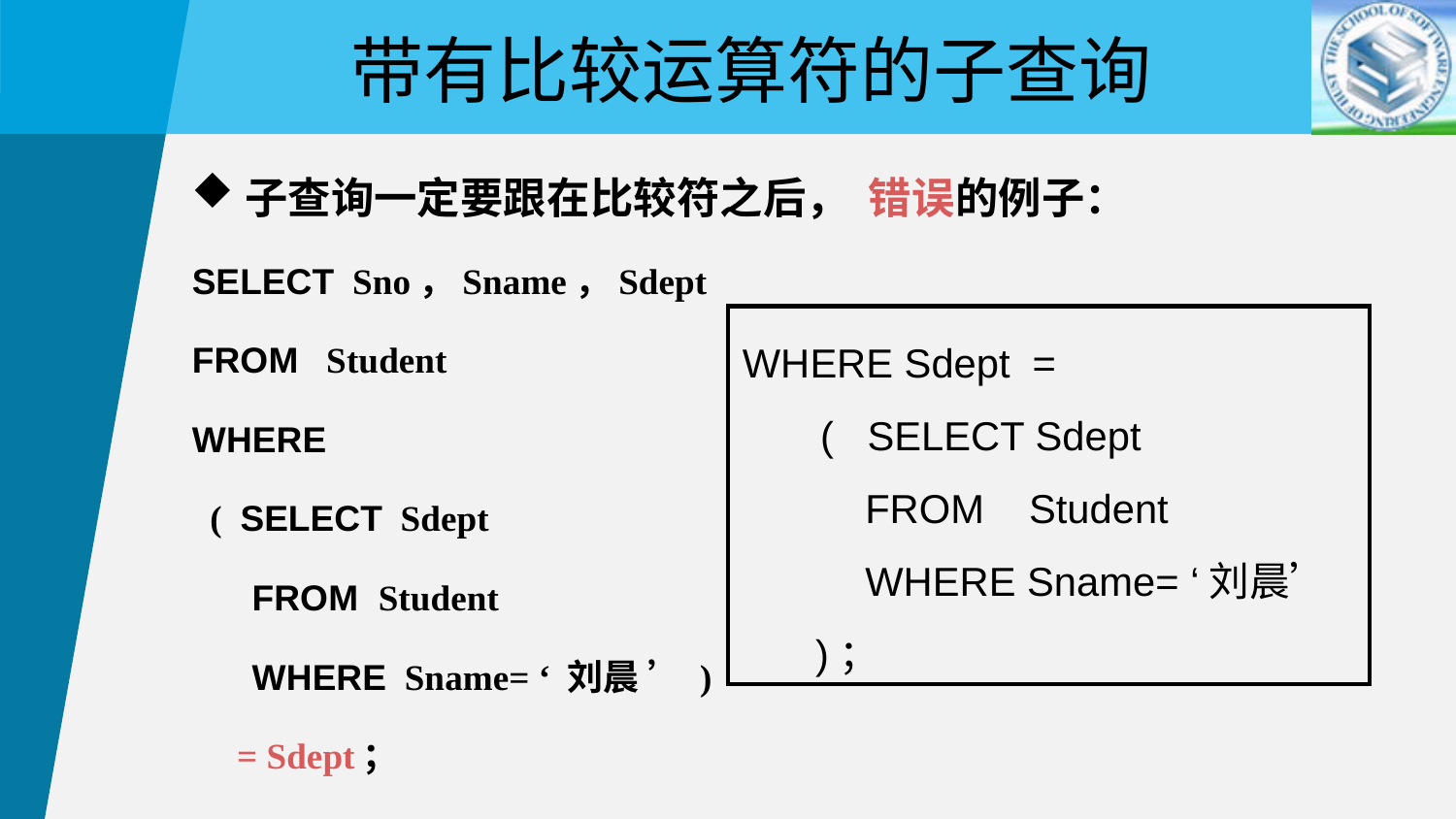

带有比较运算符的子查询
子查询一定要跟在比较符之后，  错误的例子：
SELECT  Sno，Sname，Sdept
FROM   Student
WHERE
  (  SELECT  Sdept
      FROM  Student
      WHERE  Sname= ‘ 刘晨 ’ )
     = Sdept；
WHERE Sdept  =
       (   SELECT Sdept
           FROM    Student
           WHERE Sname= ‘刘晨’ )；